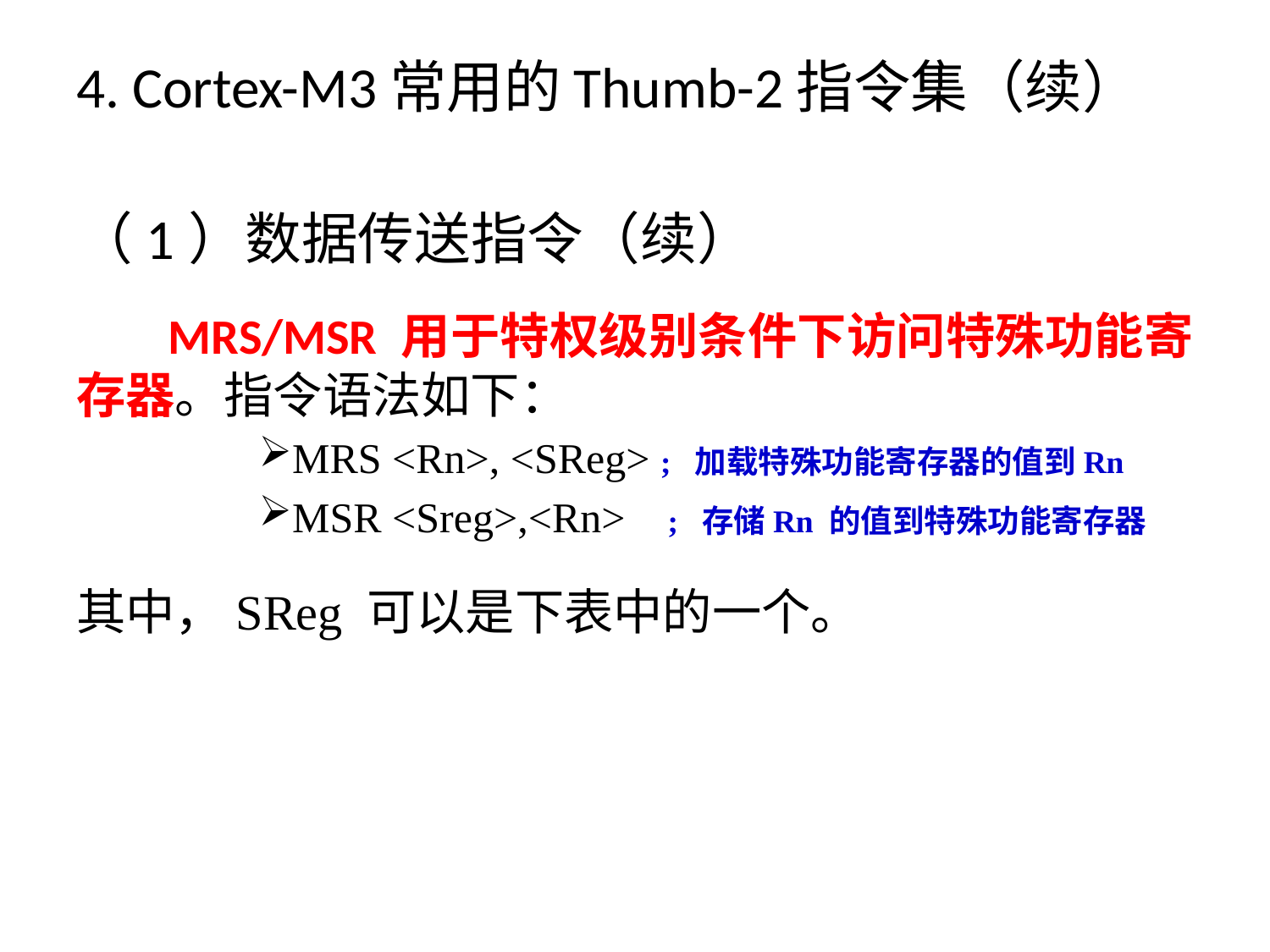

# 4. Cortex-M3常用的Thumb-2指令集（续）
（1）数据传送指令（续）

        MRS/MSR 用于特权级别条件下访问特殊功能寄存器。指令语法如下：
MRS <Rn>, <SReg> ;  加载特殊功能寄存器的值到Rn
MSR <Sreg>,<Rn>    ;  存储Rn 的值到特殊功能寄存器
其中，SReg 可以是下表中的一个。